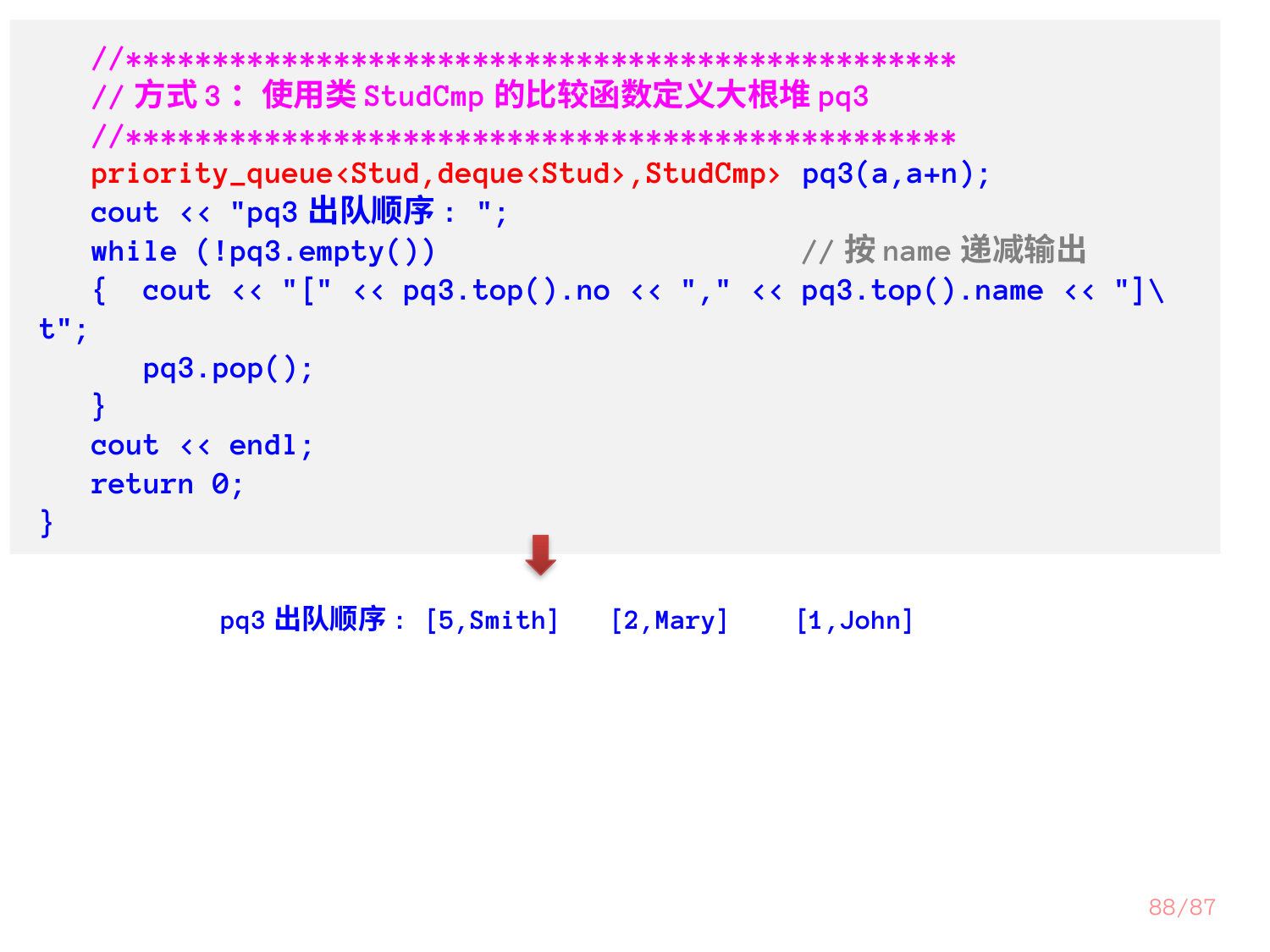

//************************************************
   //方式3：使用类StudCmp的比较函数定义大根堆pq3
   //************************************************
   priority_queue<Stud,deque<Stud>,StudCmp> pq3(a,a+n);
   cout << "pq3出队顺序: ";
   while (!pq3.empty())			//按name递减输出
   {  cout << "[" << pq3.top().no << "," << pq3.top().name << "]\t";
      pq3.pop();
   }
   cout << endl;
   return 0;
}

pq3出队顺序: [5,Smith]   [2,Mary]    [1,John]
88/87